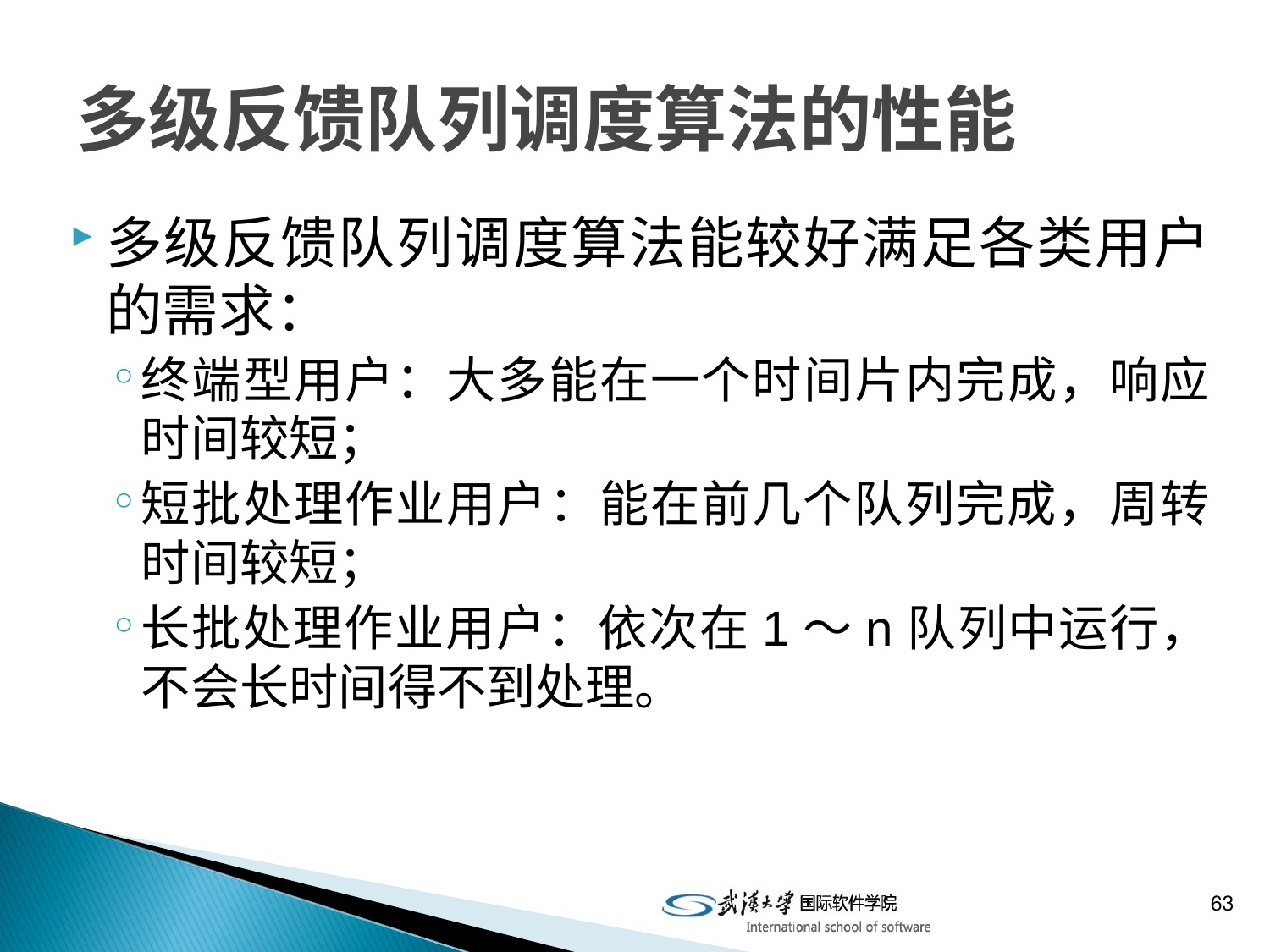

# 多级反馈队列调度算法的性能
多级反馈队列调度算法能较好满足各类用户的需求：
终端型用户：大多能在一个时间片内完成，响应时间较短；
短批处理作业用户：能在前几个队列完成，周转时间较短；
长批处理作业用户：依次在1～n队列中运行，不会长时间得不到处理。